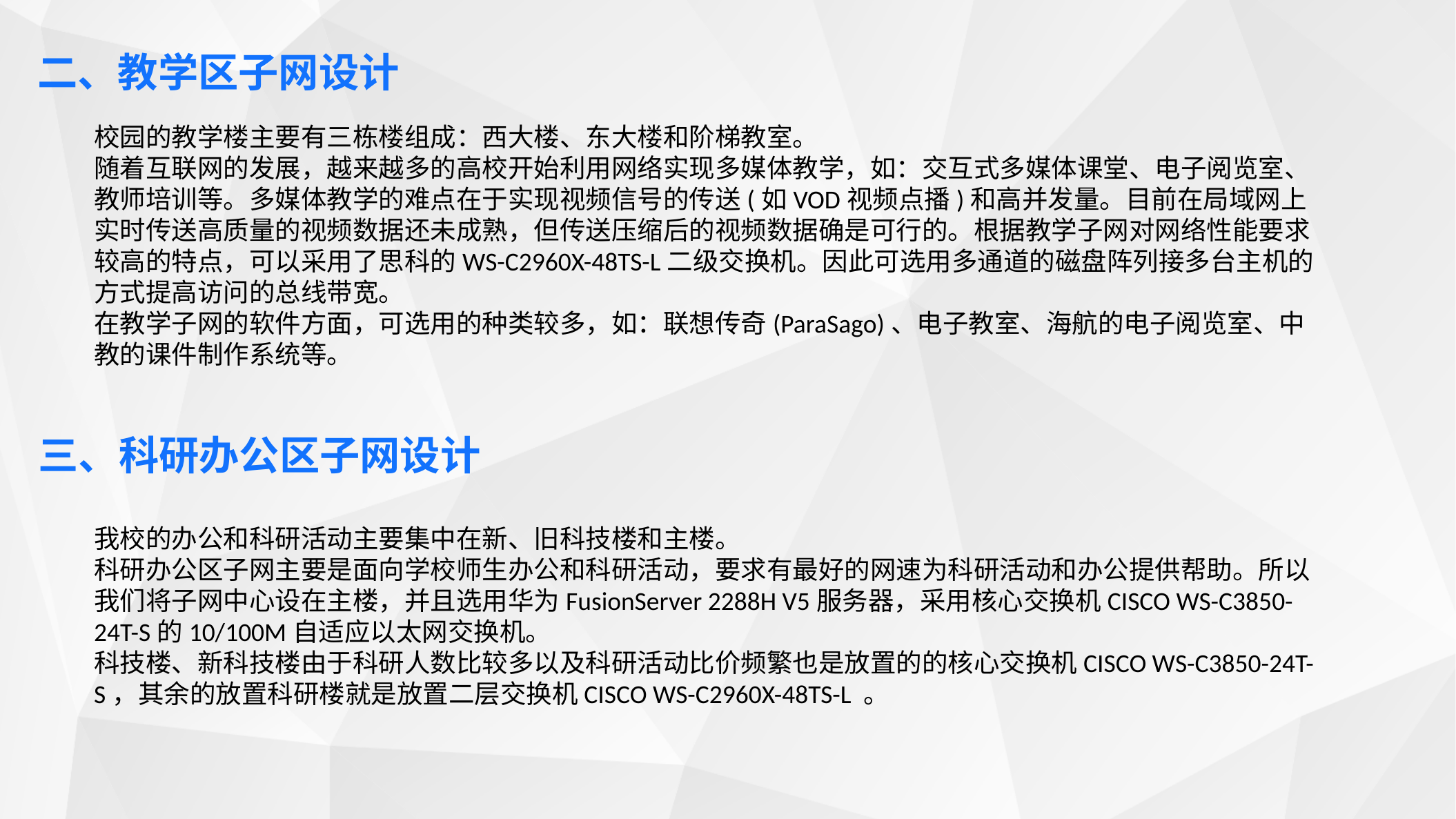

二、教学区子网设计
校园的教学楼主要有三栋楼组成：西大楼、东大楼和阶梯教室。
随着互联网的发展，越来越多的高校开始利用网络实现多媒体教学，如：交互式多媒体课堂、电子阅览室、教师培训等。多媒体教学的难点在于实现视频信号的传送(如VOD视频点播)和高并发量。目前在局域网上实时传送高质量的视频数据还未成熟，但传送压缩后的视频数据确是可行的。根据教学子网对网络性能要求较高的特点，可以采用了思科的WS-C2960X-48TS-L二级交换机。因此可选用多通道的磁盘阵列接多台主机的方式提高访问的总线带宽。
在教学子网的软件方面，可选用的种类较多，如：联想传奇(ParaSago)、电子教室、海航的电子阅览室、中教的课件制作系统等。
三、科研办公区子网设计
我校的办公和科研活动主要集中在新、旧科技楼和主楼。
科研办公区子网主要是面向学校师生办公和科研活动，要求有最好的网速为科研活动和办公提供帮助。所以我们将子网中心设在主楼，并且选用华为FusionServer 2288H V5服务器，采用核心交换机CISCO WS-C3850-24T-S的10/100M自适应以太网交换机。
科技楼、新科技楼由于科研人数比较多以及科研活动比价频繁也是放置的的核心交换机CISCO WS-C3850-24T-S，其余的放置科研楼就是放置二层交换机CISCO WS-C2960X-48TS-L 。